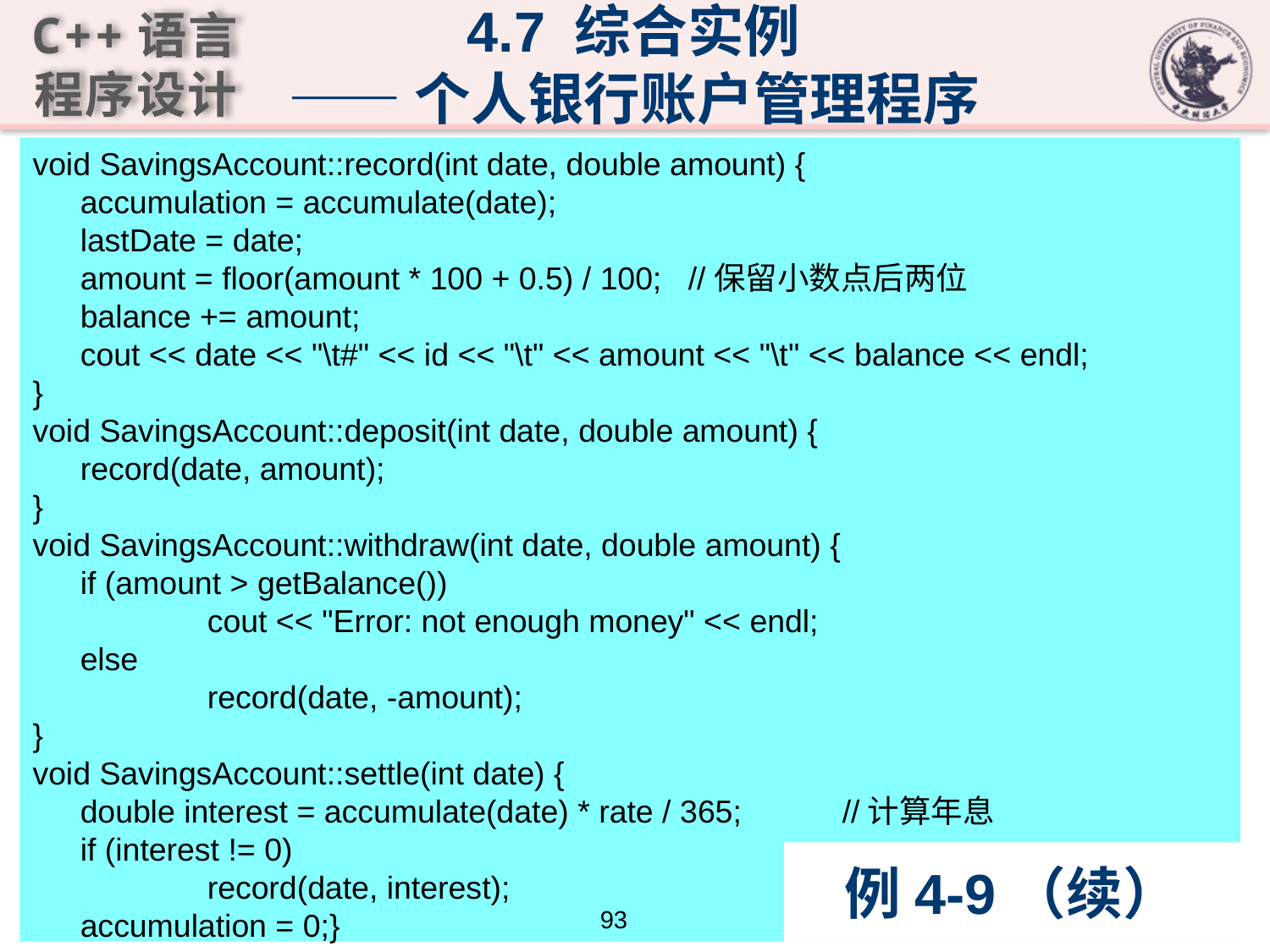

4.7 综合实例
——个人银行账户管理程序
void SavingsAccount::record(int date, double amount) {
	accumulation = accumulate(date);
	lastDate = date;
	amount = floor(amount * 100 + 0.5) / 100;   //保留小数点后两位
	balance += amount;
	cout << date << "\t#" << id << "\t" << amount << "\t" << balance << endl;
}
void SavingsAccount::deposit(int date, double amount) {
	record(date, amount);
}
void SavingsAccount::withdraw(int date, double amount) {
	if (amount > getBalance())
		cout << "Error: not enough money" << endl;
	else
		record(date, -amount);
}
void SavingsAccount::settle(int date) {
	double interest = accumulate(date) * rate / 365;	//计算年息
	if (interest != 0)
		record(date, interest);
	accumulation = 0;}
# 例4-9（续）
93